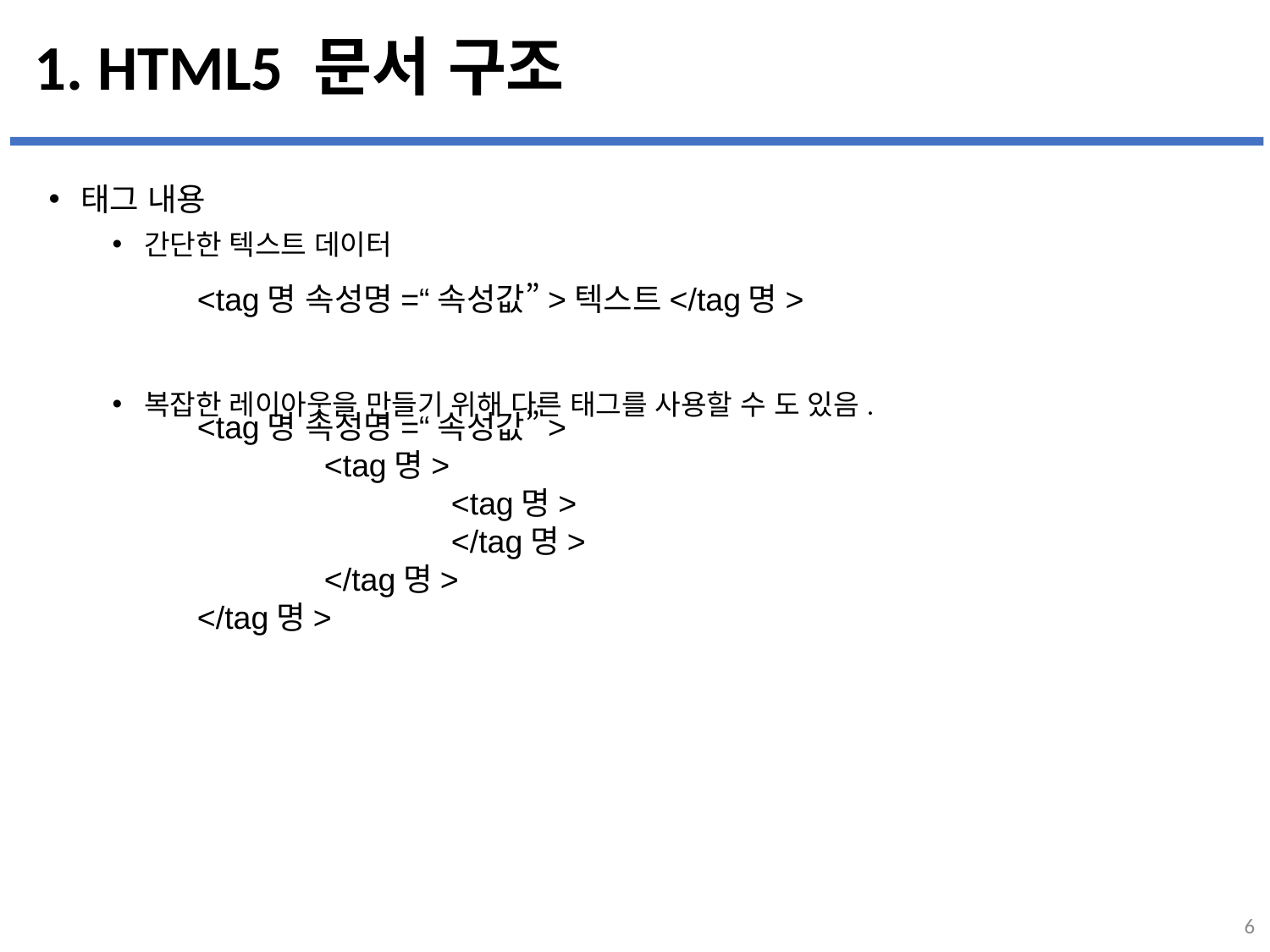

# 1. HTML5 문서 구조
태그 내용
간단한 텍스트 데이터

복잡한 레이아웃을 만들기 위해 다른 태그를 사용할 수 도 있음.
<tag명 속성명=“속성값”>텍스트</tag명>
<tag명 속성명=“속성값”>
	<tag명>
		<tag명>
		</tag명>
	</tag명>
</tag명>
6